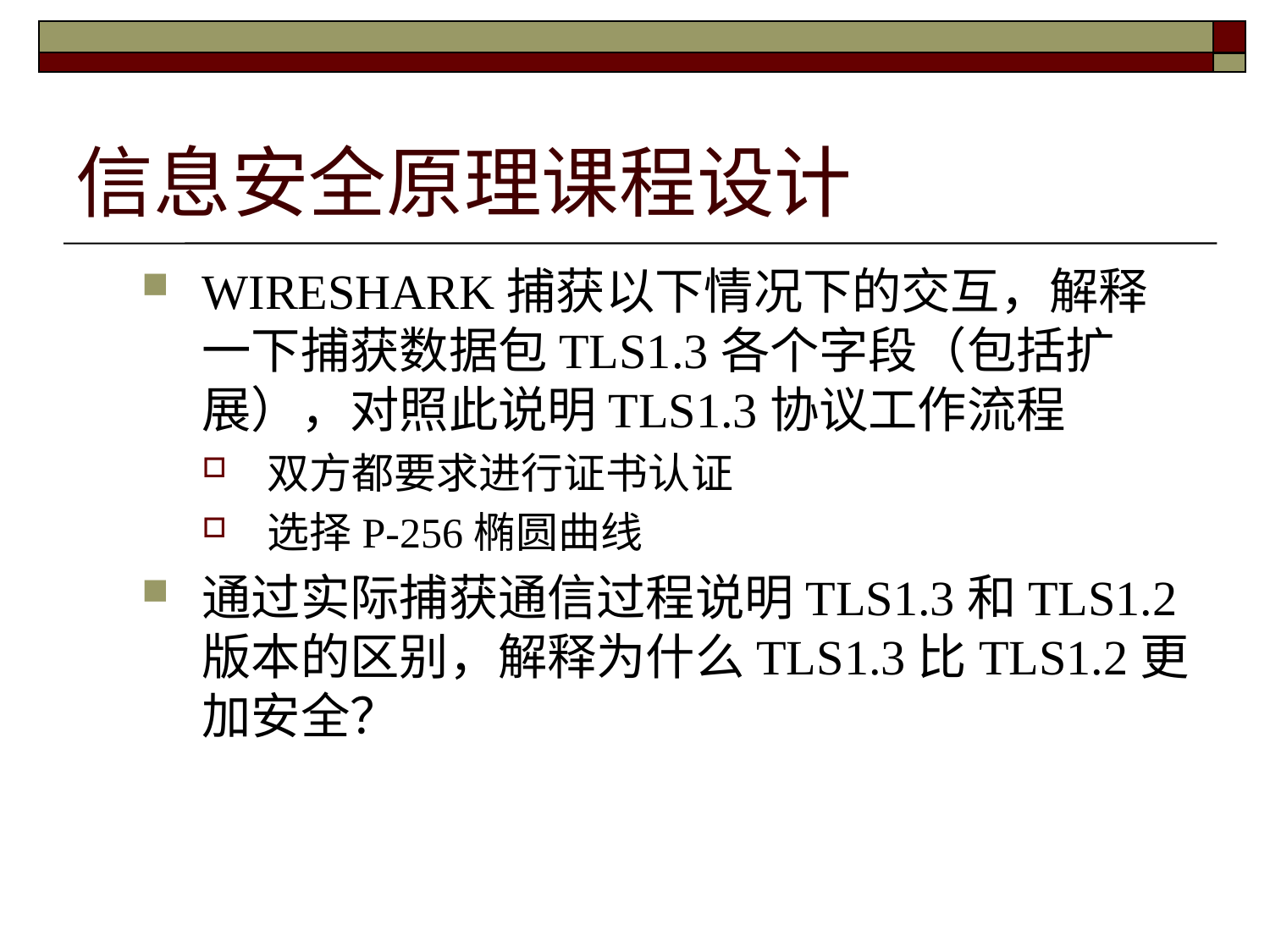

# 信息安全原理课程设计
WIRESHARK捕获以下情况下的交互，解释一下捕获数据包TLS1.3各个字段（包括扩展），对照此说明TLS1.3协议工作流程
双方都要求进行证书认证
选择P-256椭圆曲线
通过实际捕获通信过程说明TLS1.3和TLS1.2版本的区别，解释为什么TLS1.3比TLS1.2更加安全？